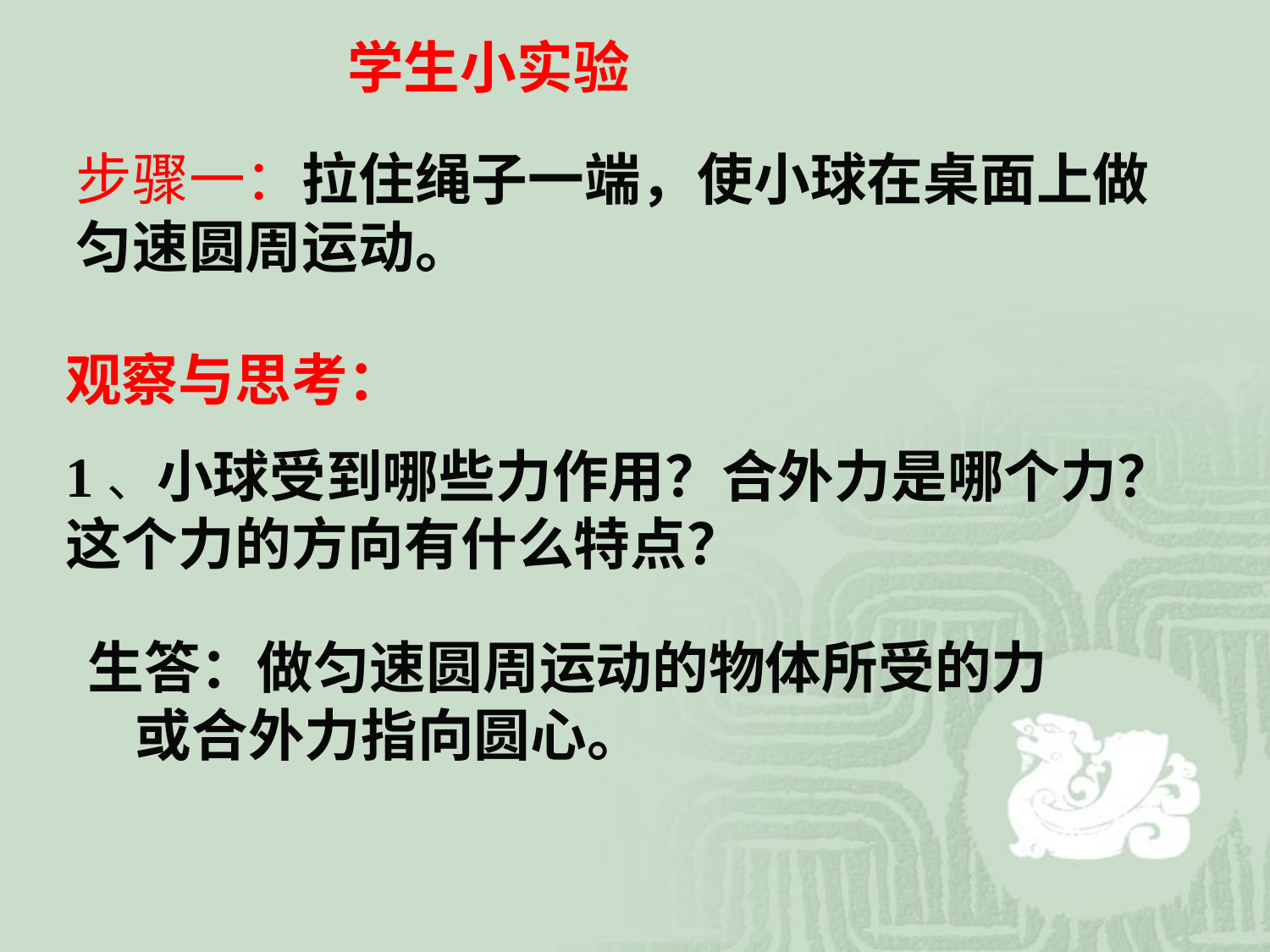

学生小实验
步骤一：拉住绳子一端，使小球在桌面上做匀速圆周运动。
观察与思考：
1、小球受到哪些力作用？合外力是哪个力？这个力的方向有什么特点？
生答：做匀速圆周运动的物体所受的力或合外力指向圆心。